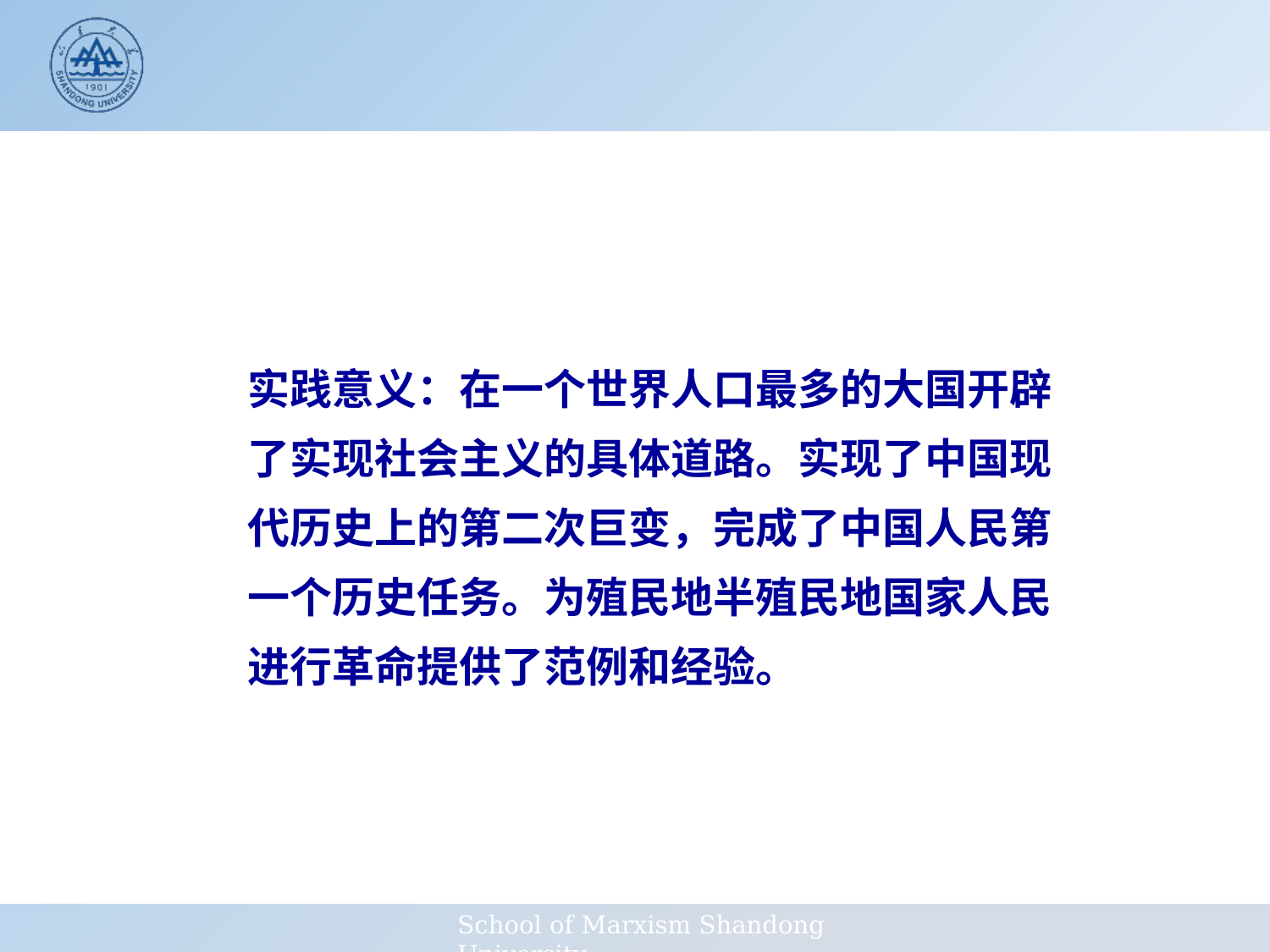

实践意义：在一个世界人口最多的大国开辟
了实现社会主义的具体道路。实现了中国现
代历史上的第二次巨变，完成了中国人民第
一个历史任务。为殖民地半殖民地国家人民
进行革命提供了范例和经验。